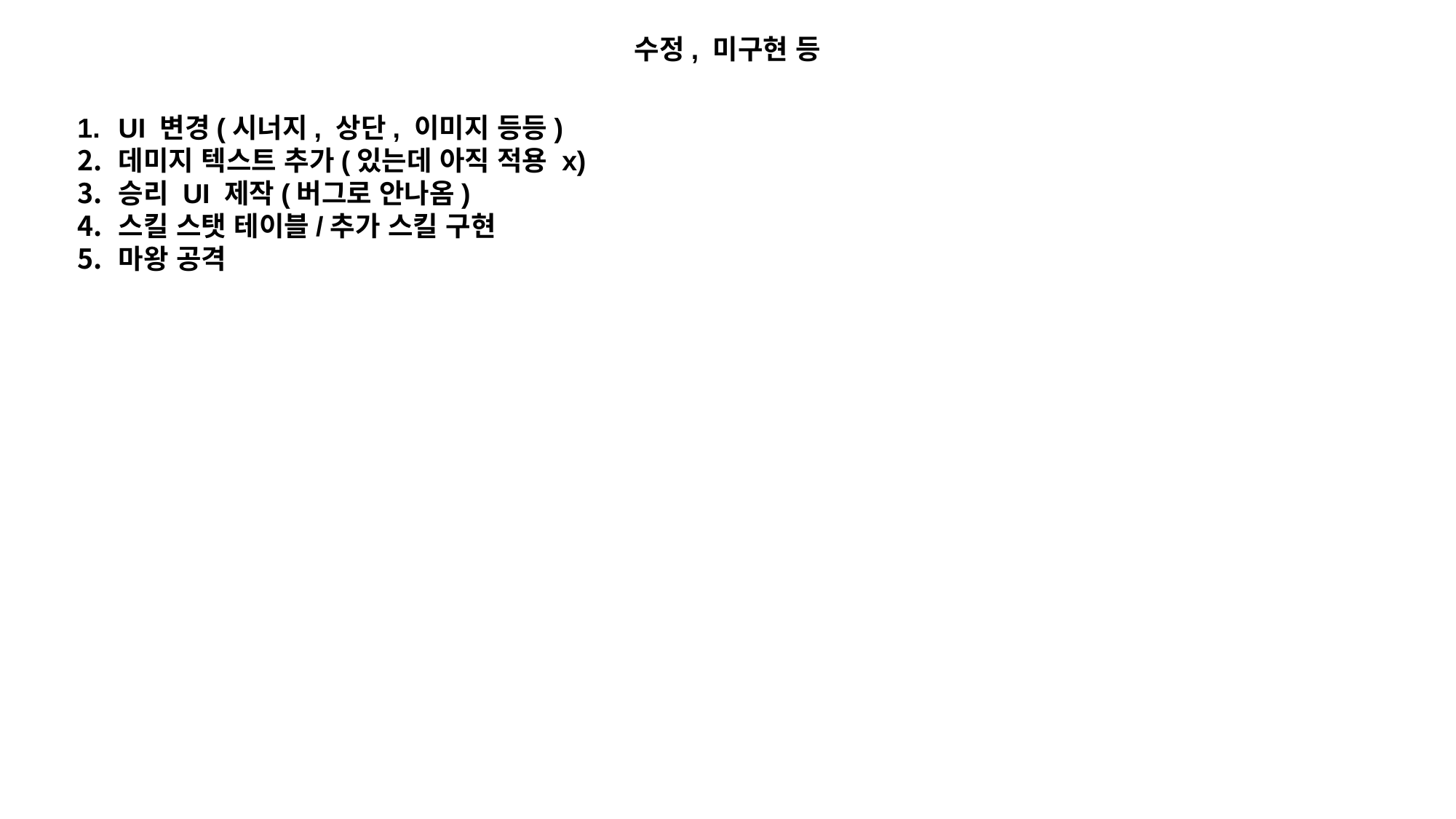

수정, 미구현 등
UI 변경(시너지, 상단, 이미지 등등)
데미지 텍스트 추가(있는데 아직 적용 x)
승리 UI 제작(버그로 안나옴)
스킬 스탯 테이블/추가 스킬 구현
마왕 공격